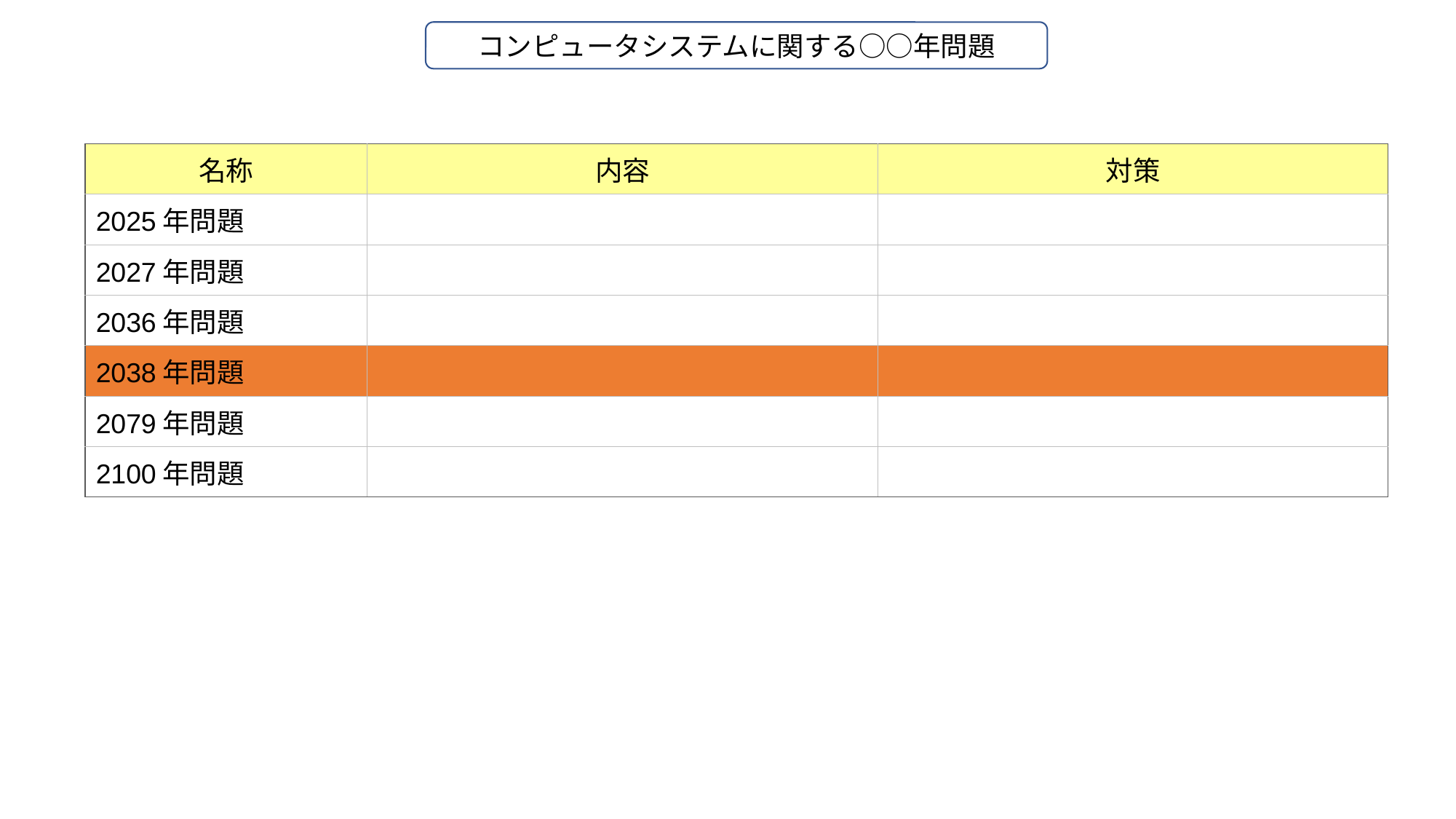

コンピュータシステムに関する○○年問題
| 名称 | 内容 | 対策 |
| --- | --- | --- |
| 2025年問題 |  |  |
| 2027年問題 |  |  |
| 2036年問題 |  |  |
| 2038年問題 |  |  |
| 2079年問題 |  |  |
| 2100年問題 |  |  |